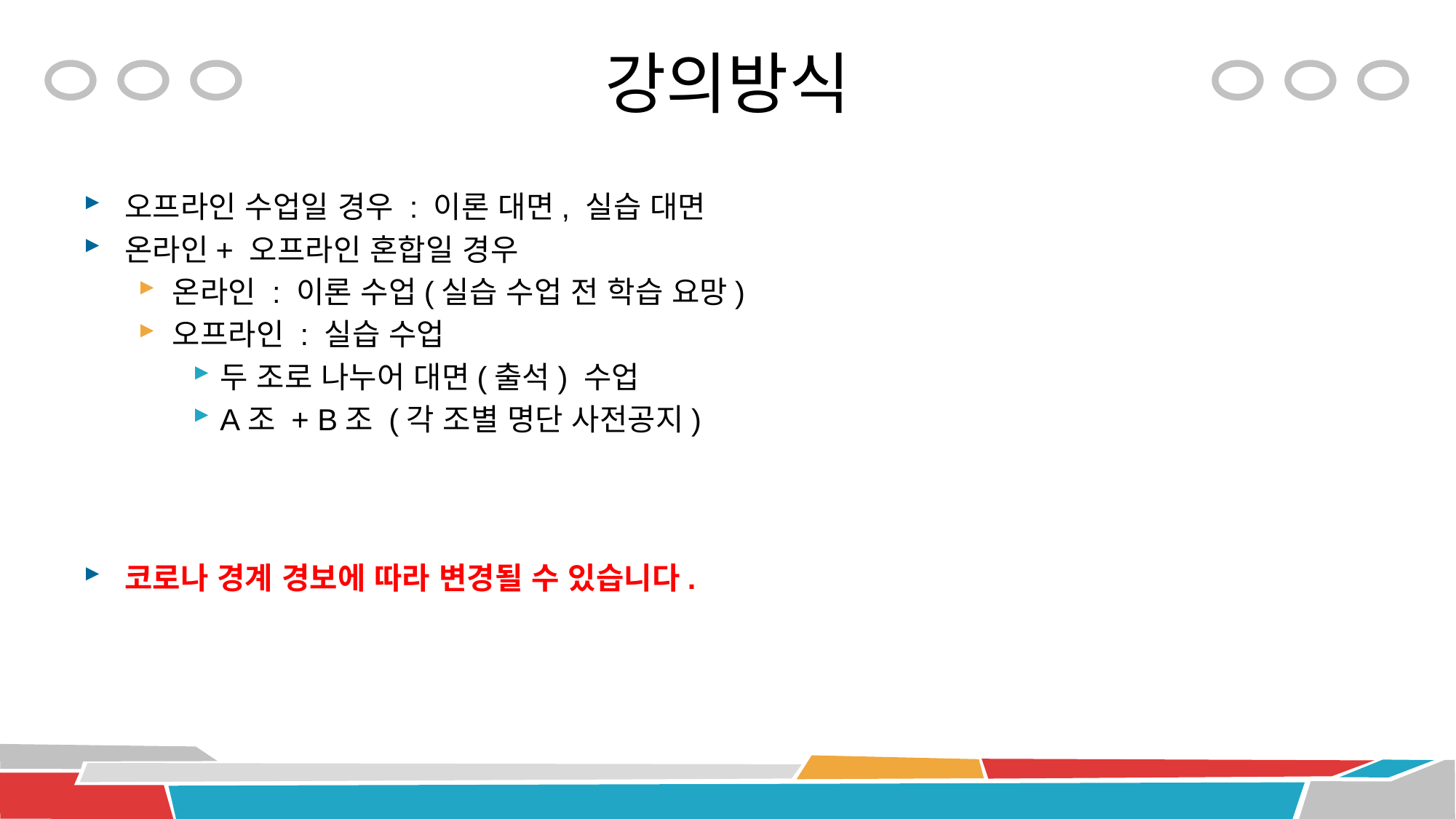

# 강의방식
오프라인 수업일 경우 : 이론 대면, 실습 대면
온라인+ 오프라인 혼합일 경우
온라인 : 이론 수업(실습 수업 전 학습 요망)
오프라인 : 실습 수업
두 조로 나누어 대면(출석) 수업
A조 + B조 (각 조별 명단 사전공지)

코로나 경계 경보에 따라 변경될 수 있습니다.